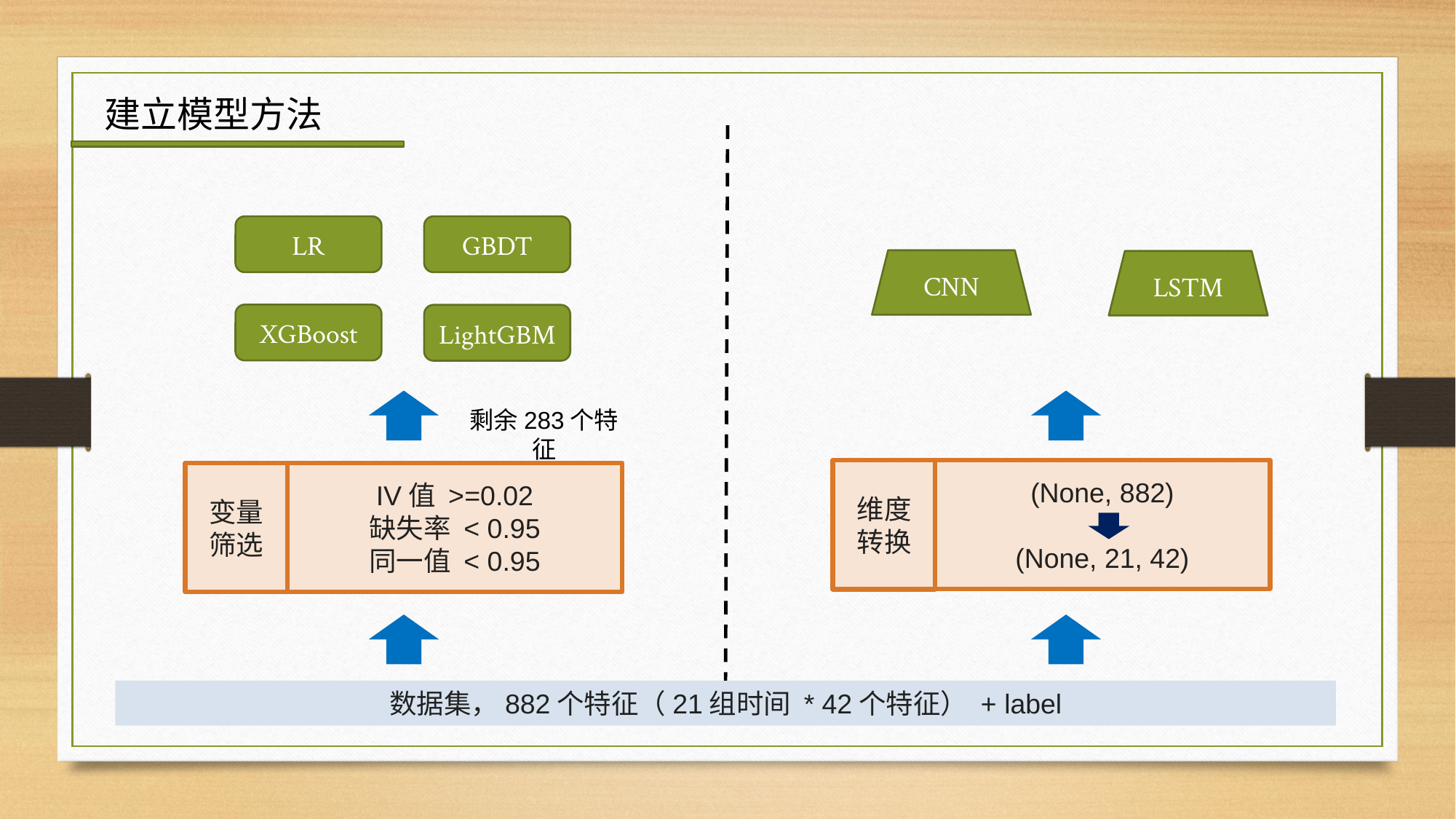

建立模型方法

LR
GBDT
CNN
LSTM
XGBoost
LightGBM

剩余283个特征
(None, 882)

(None, 21, 42)
维度转换
IV值 >=0.02
缺失率 < 0.95
同一值 < 0.95
变量筛选

数据集，882个特征（21组时间 * 42个特征） + label